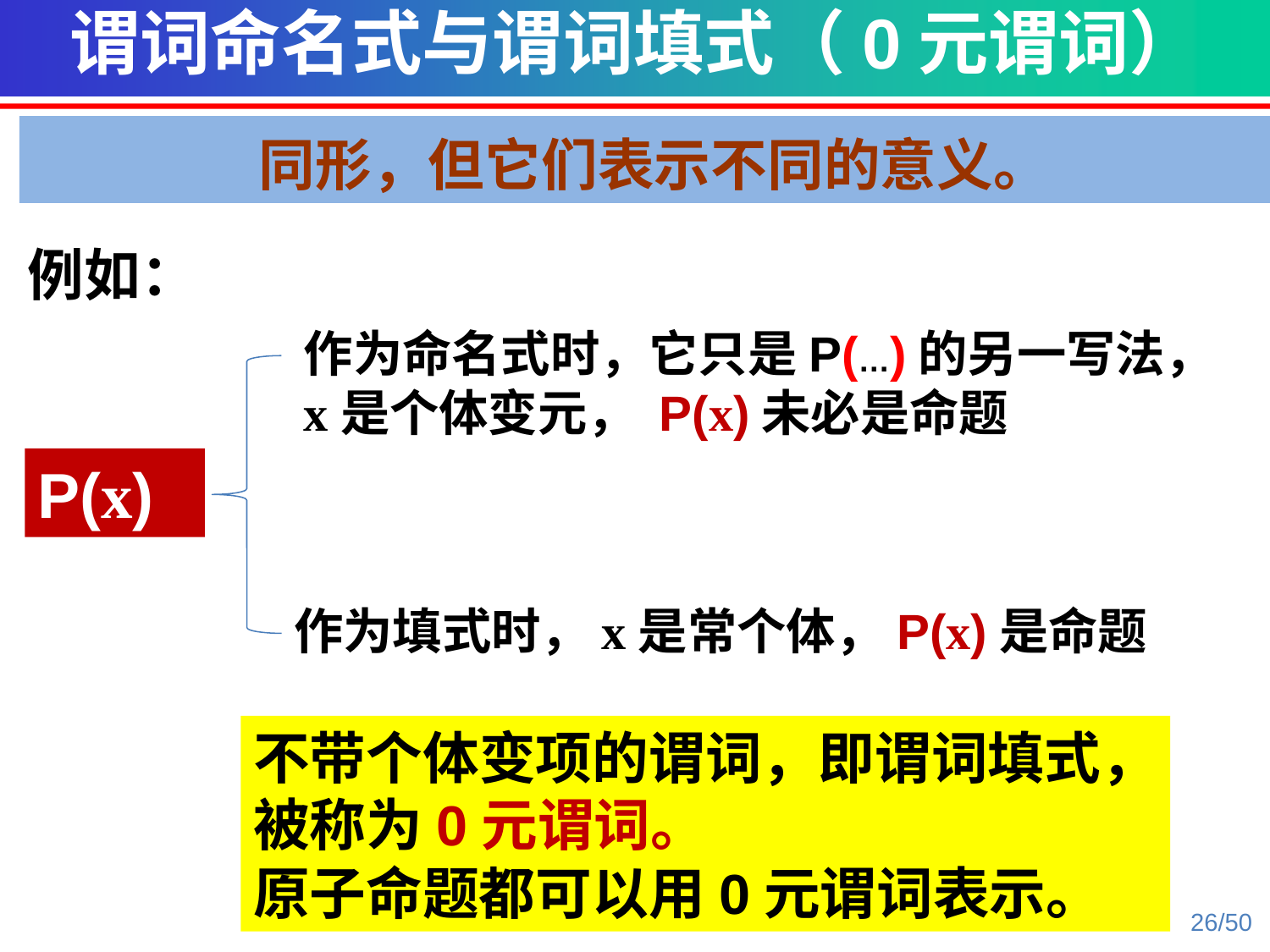

谓词命名式与谓词填式（0元谓词）
同形，但它们表示不同的意义。
例如：
作为命名式时，它只是P(…)的另一写法，x是个体变元， P(x)未必是命题

P(x)
作为填式时，x是常个体，P(x)是命题
不带个体变项的谓词，即谓词填式，
被称为0元谓词。
原子命题都可以用0元谓词表示。
26/50